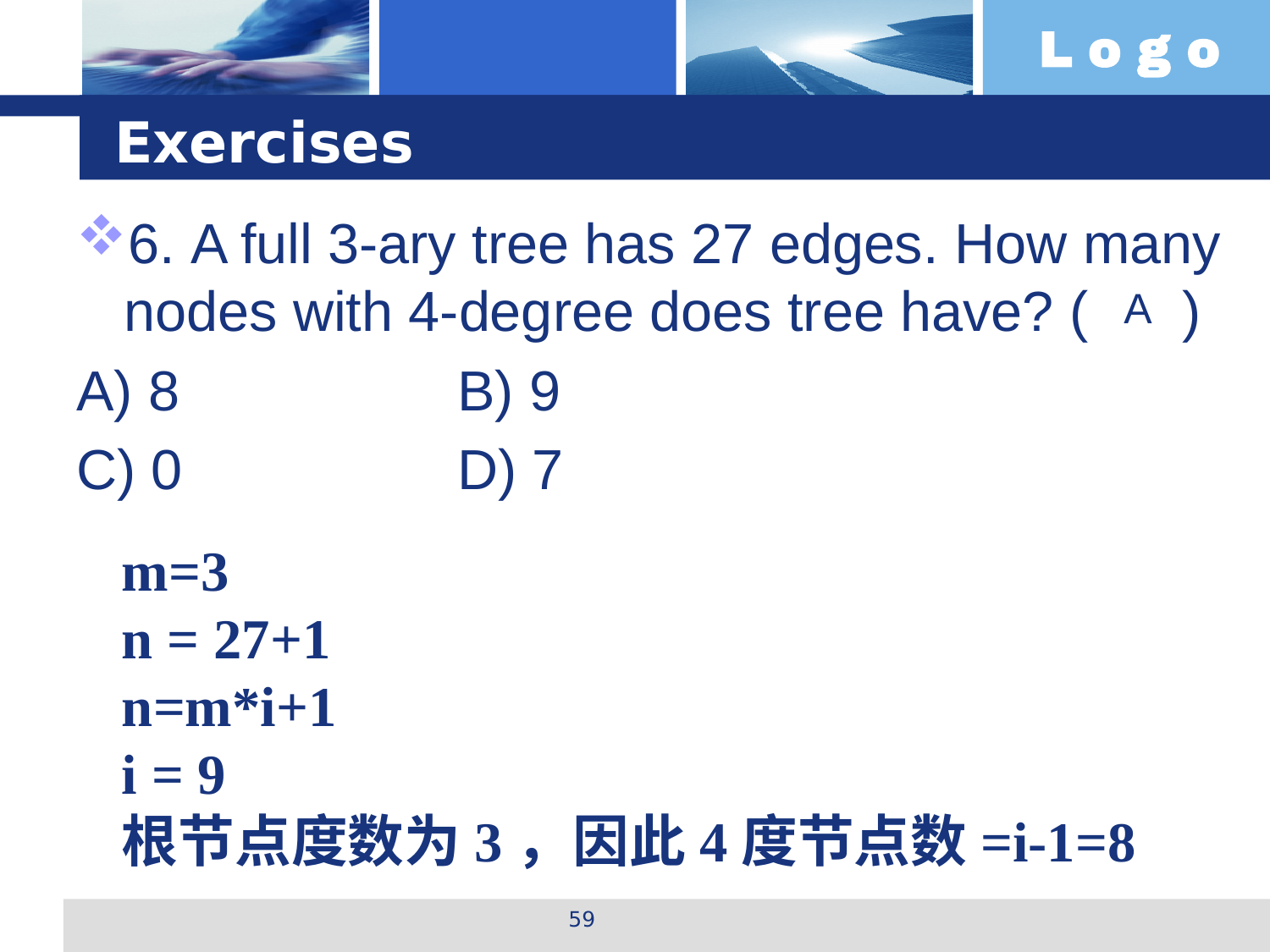

# Exercises
6. A full 3-ary tree has 27 edges. How many nodes with 4-degree does tree have? (      )
A) 8			B) 9
C) 0			D) 7

A
m=3
n = 27+1
n=m*i+1
i = 9
根节点度数为3，因此4度节点数=i-1=8
59